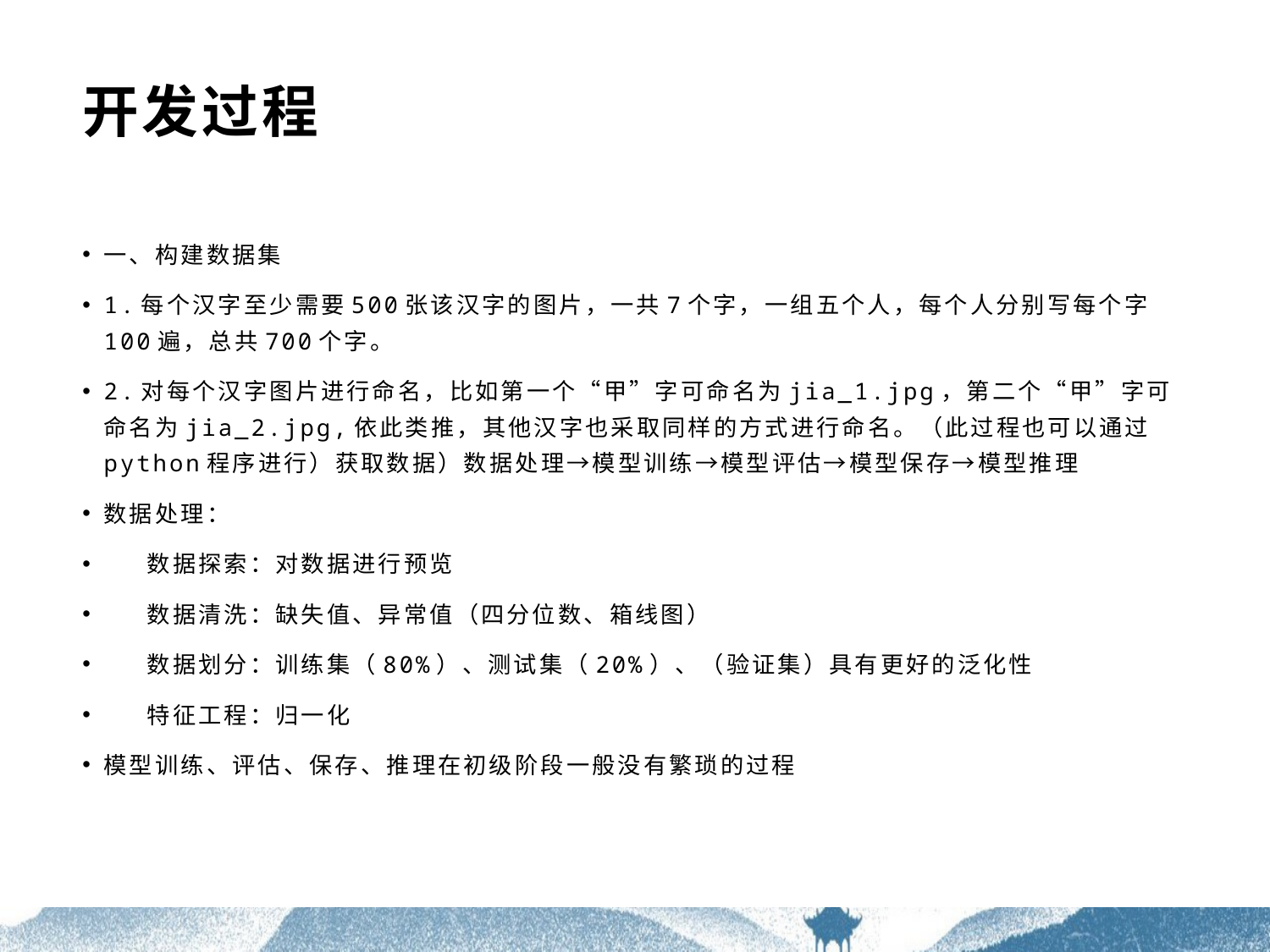

# 开发过程
一、构建数据集
1.每个汉字至少需要500张该汉字的图片，一共7个字，一组五个人，每个人分别写每个字100遍，总共700个字。
2.对每个汉字图片进行命名，比如第一个“甲”字可命名为jia_1.jpg，第二个“甲”字可命名为jia_2.jpg,依此类推，其他汉字也采取同样的方式进行命名。（此过程也可以通过python程序进行）获取数据）数据处理→模型训练→模型评估→模型保存→模型推理
数据处理：
     数据探索：对数据进行预览
     数据清洗：缺失值、异常值（四分位数、箱线图）
     数据划分：训练集（80%）、测试集（20%）、（验证集）具有更好的泛化性
     特征工程：归一化
模型训练、评估、保存、推理在初级阶段一般没有繁琐的过程